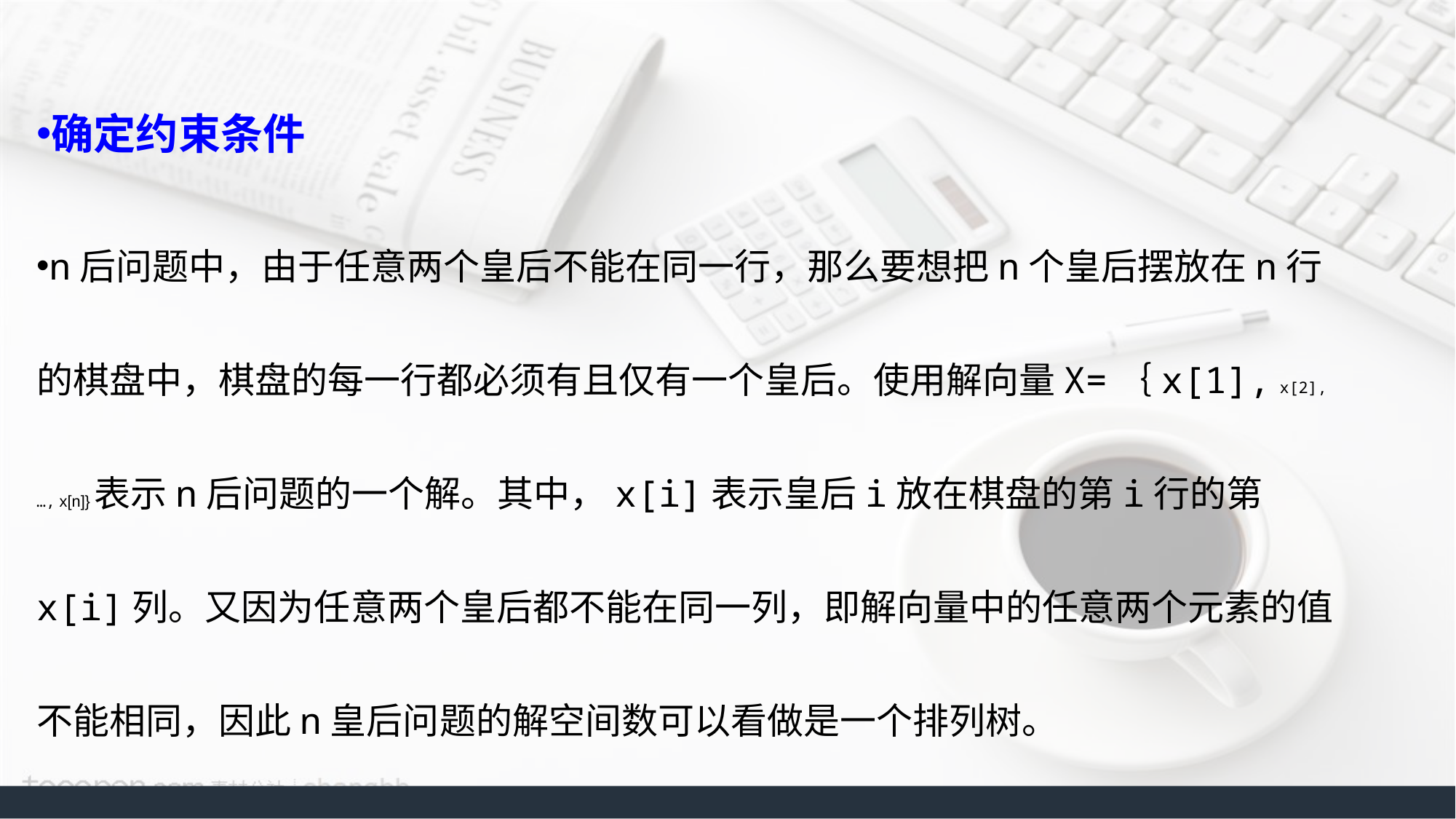

确定约束条件
n后问题中，由于任意两个皇后不能在同一行，那么要想把n个皇后摆放在n行的棋盘中，棋盘的每一行都必须有且仅有一个皇后。使用解向量X=｛x[1], x[2], …, x[n]}表示n后问题的一个解。其中，x[i]表示皇后i放在棋盘的第i行的第x[i]列。又因为任意两个皇后都不能在同一列，即解向量中的任意两个元素的值不能相同，因此n皇后问题的解空间数可以看做是一个排列树。